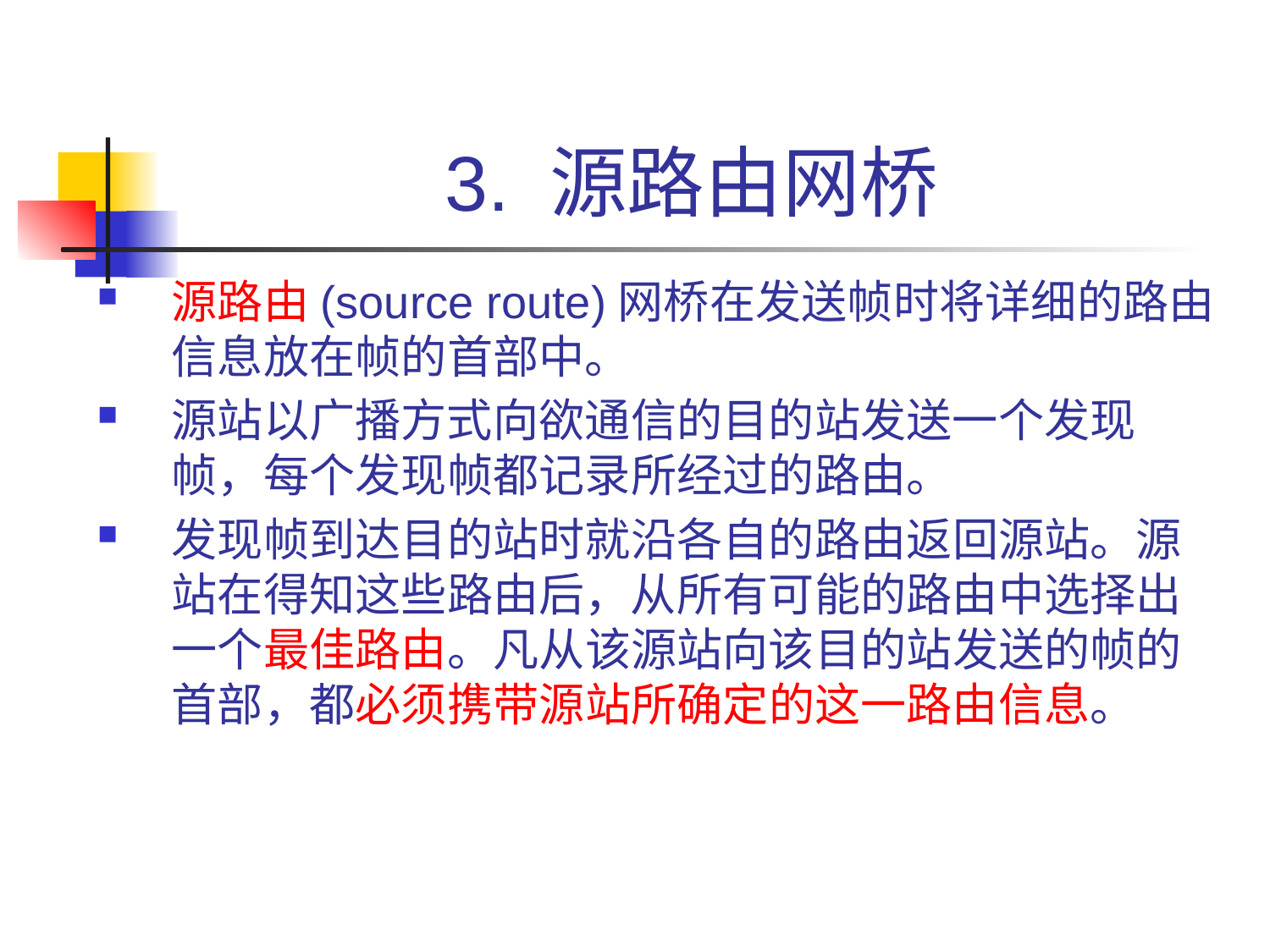

# 3. 源路由网桥
源路由(source route)网桥在发送帧时将详细的路由信息放在帧的首部中。
源站以广播方式向欲通信的目的站发送一个发现帧，每个发现帧都记录所经过的路由。
发现帧到达目的站时就沿各自的路由返回源站。源站在得知这些路由后，从所有可能的路由中选择出一个最佳路由。凡从该源站向该目的站发送的帧的首部，都必须携带源站所确定的这一路由信息。